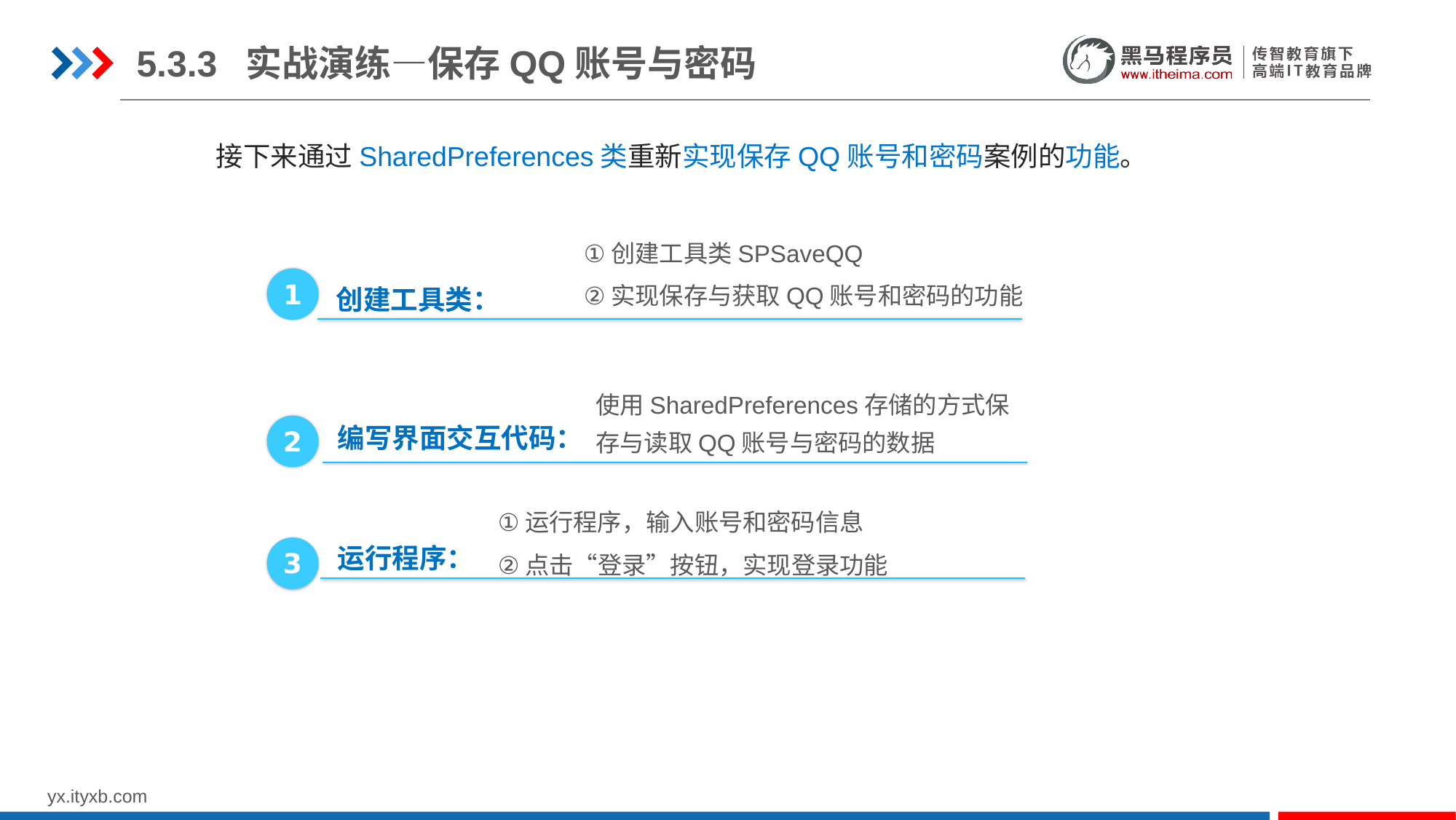

5.3.3	实战演练—保存QQ账号与密码
接下来通过SharedPreferences类重新实现保存QQ账号和密码案例的功能。
创建工具类SPSaveQQ
实现保存与获取QQ账号和密码的功能
创建工具类：

1
使用SharedPreferences存储的方式保存与读取QQ账号与密码的数据

编写界面交互代码：
2
运行程序，输入账号和密码信息
点击“登录”按钮，实现登录功能
运行程序：

3